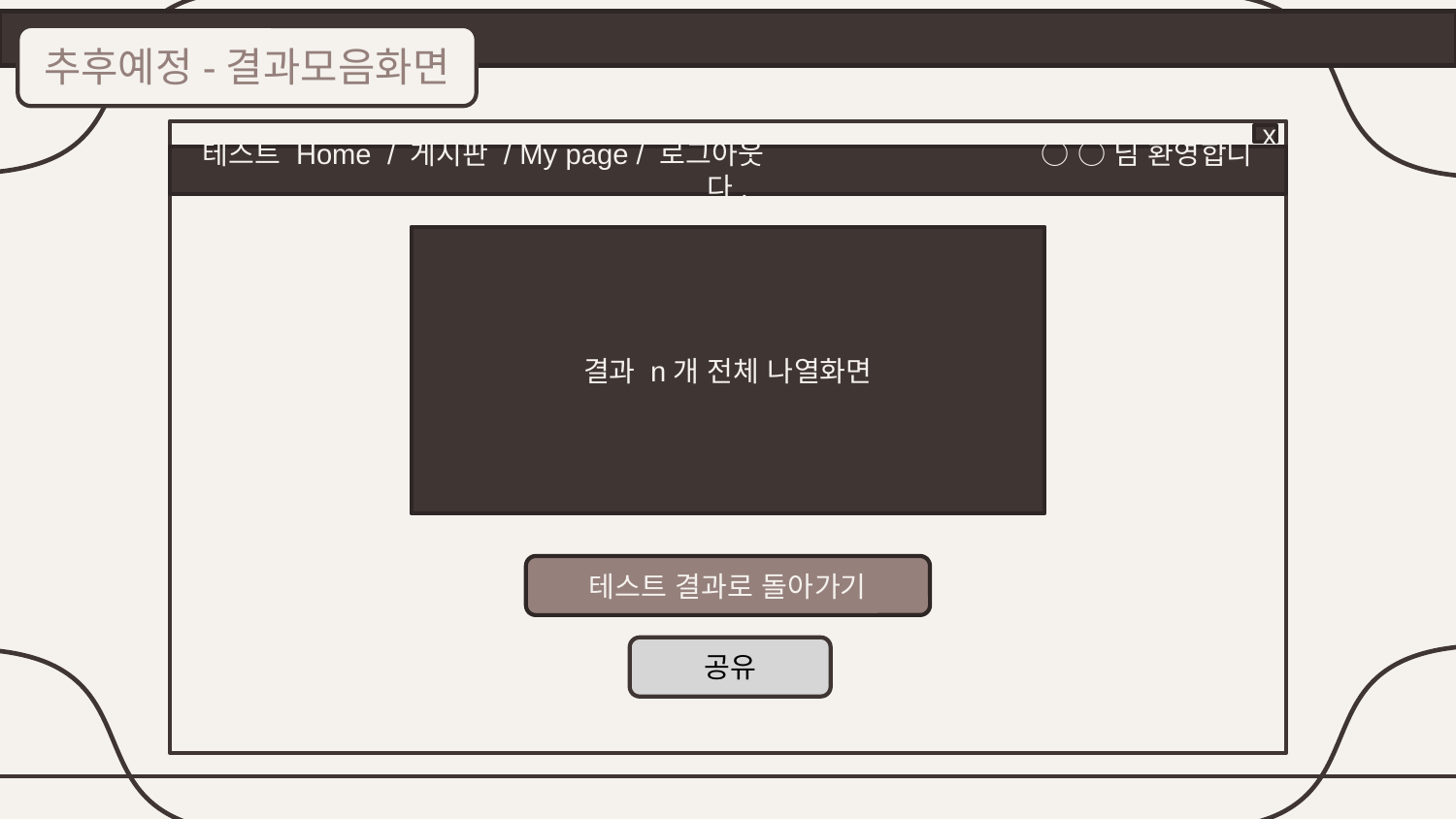

추후예정-결과모음화면

x
테스트 Home  / 게시판 / My page / 로그아웃	                                ○ ○ 님 환영합니다.
결과 n개 전체 나열화면
테스트 결과로 돌아가기
공유